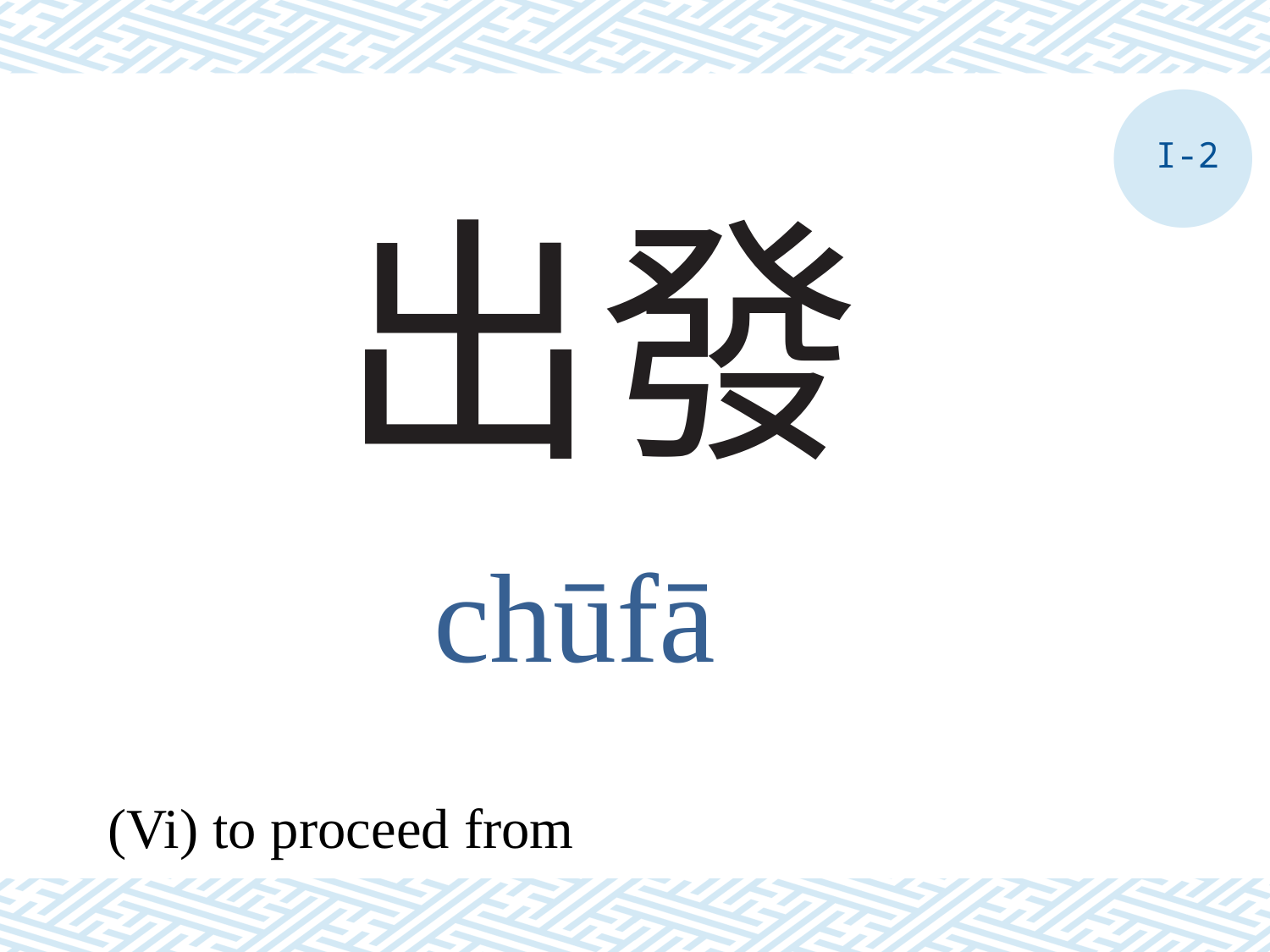

I-2

# 出發
chūfā
(Vi) to proceed from